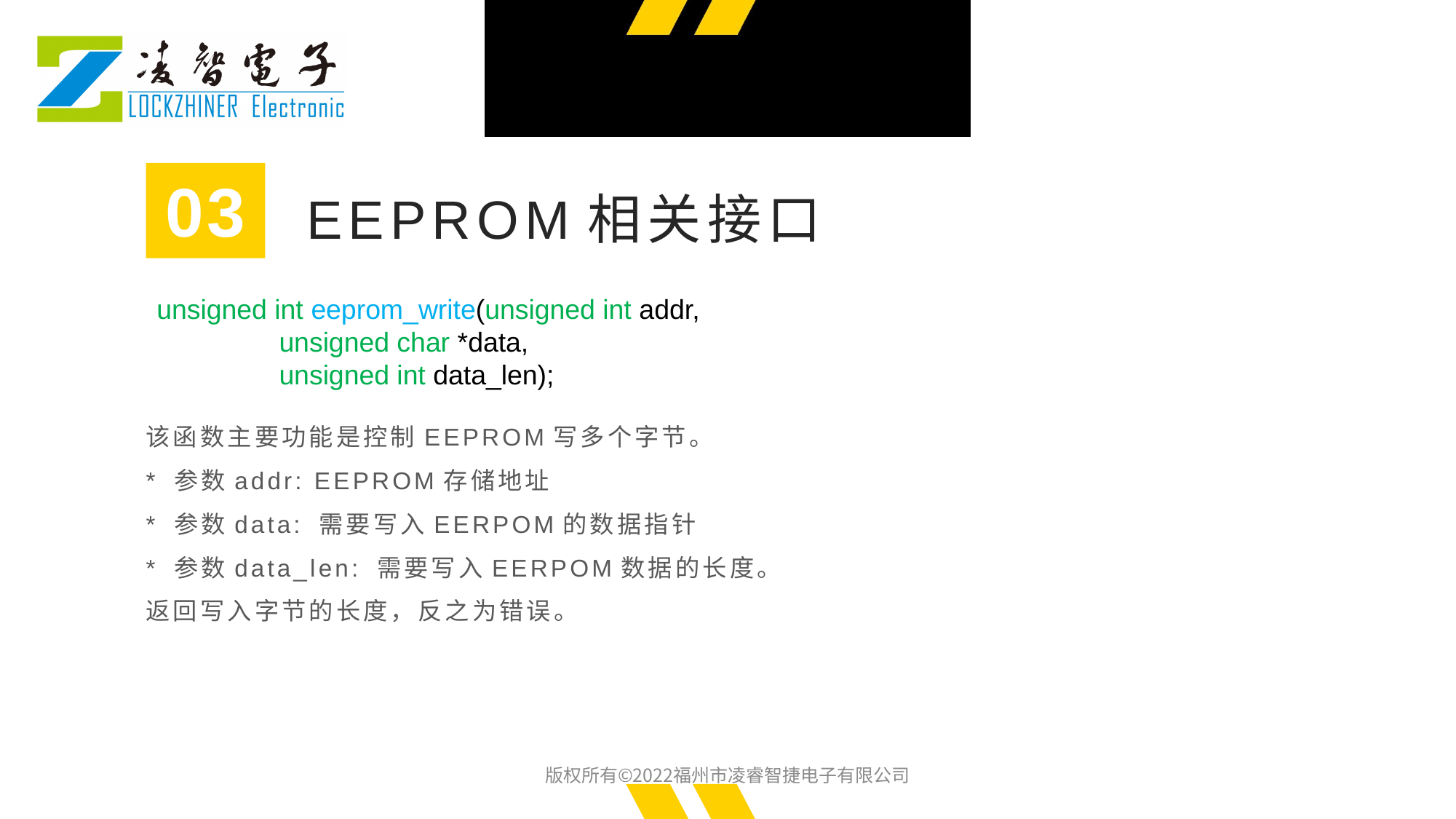

03
EEPROM相关接口
unsigned int eeprom_write(unsigned int addr,
                unsigned char *data,
                unsigned int data_len);
该函数主要功能是控制EEPROM写多个字节。
* 参数addr: EEPROM存储地址
* 参数data: 需要写入EERPOM的数据指针
* 参数data_len: 需要写入EERPOM数据的长度。
返回写入字节的长度，反之为错误。
版权所有©2022福州市凌睿智捷电子有限公司
11